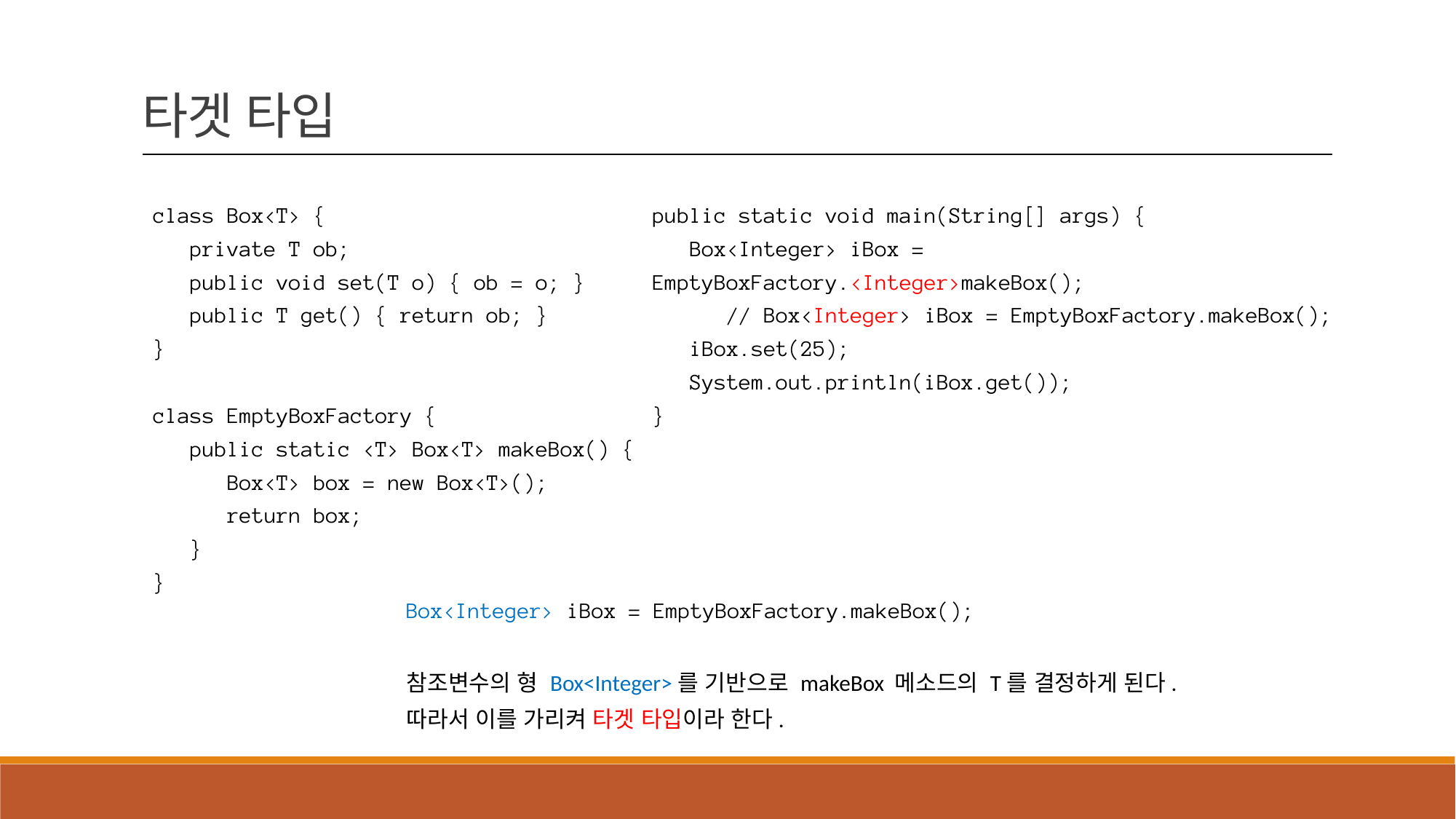

타겟 타입
class Box<T> {
   private T ob;
   public void set(T o) { ob = o; }
   public T get() { return ob; }
}

class EmptyBoxFactory {
   public static <T> Box<T> makeBox() {
      Box<T> box = new Box<T>();
      return box;
   }
}
public static void main(String[] args) {
   Box<Integer> iBox = EmptyBoxFactory.<Integer>makeBox();
      // Box<Integer> iBox = EmptyBoxFactory.makeBox();
   iBox.set(25);
   System.out.println(iBox.get());
}
Box<Integer> iBox = EmptyBoxFactory.makeBox();

참조변수의 형 Box<Integer>를 기반으로 makeBox 메소드의 T를 결정하게 된다.
따라서 이를 가리켜 타겟 타입이라 한다.